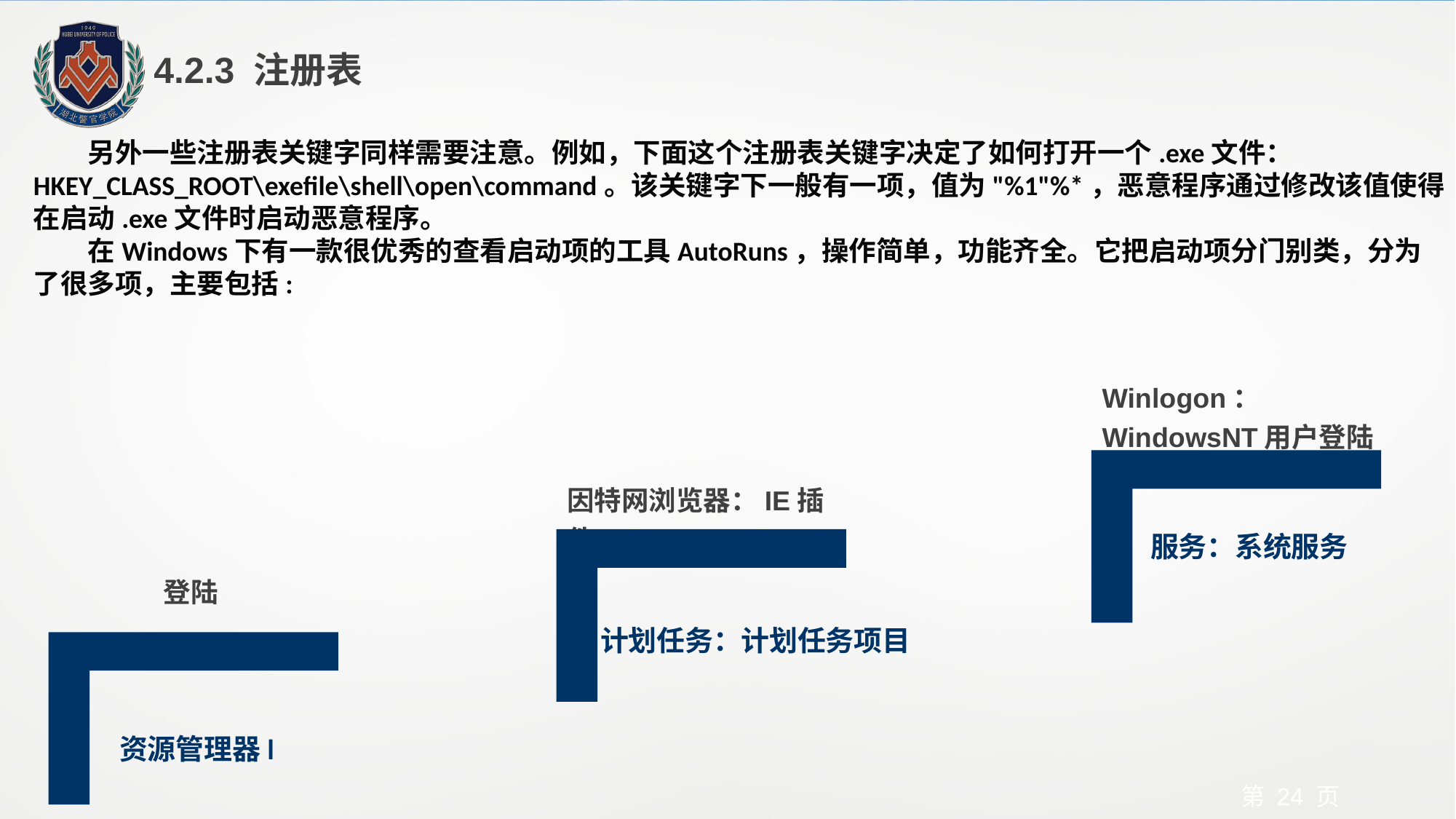

4.2.3 注册表
　　另外一些注册表关键字同样需要注意。例如，下面这个注册表关键字决定了如何打开一个.exe文件：HKEY_CLASS_ROOT\exefile\shell\open\command。该关键字下一般有一项，值为"%1"%*，恶意程序通过修改该值使得在启动.exe文件时启动恶意程序。
　　在Windows下有一款很优秀的查看启动项的工具AutoRuns，操作简单，功能齐全。它把启动项分门别类，分为了很多项，主要包括:
Winlogon：WindowsNT用户登陆程序

服务：系统服务
因特网浏览器：IE插件

计划任务：计划任务项目
登陆

资源管理器l